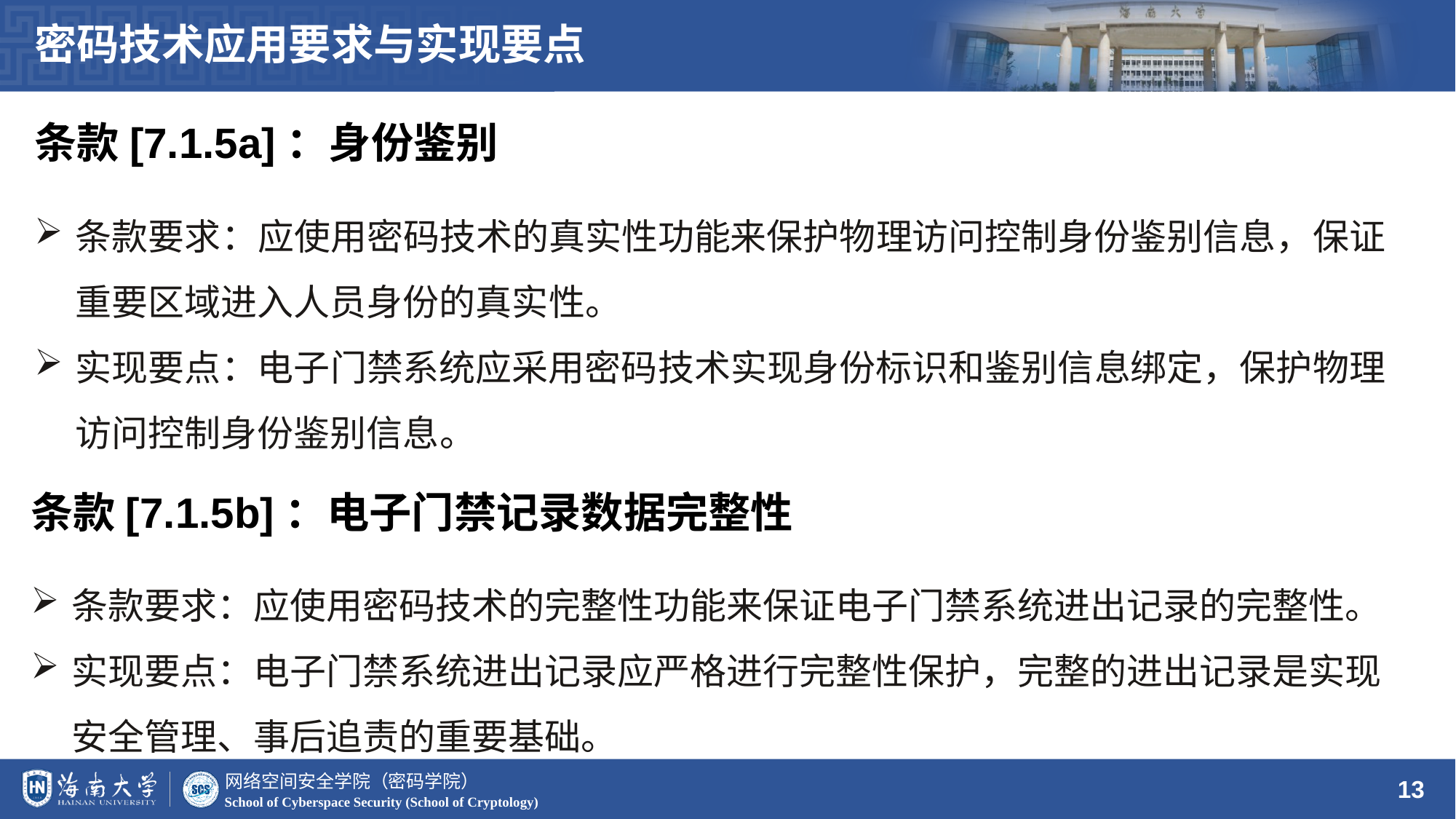

密码技术应用要求与实现要点
条款[7.1.5a]：身份鉴别
条款要求：应使用密码技术的真实性功能来保护物理访问控制身份鉴别信息，保证重要区域进入人员身份的真实性。
实现要点：电子门禁系统应采用密码技术实现身份标识和鉴别信息绑定，保护物理访问控制身份鉴别信息。

条款[7.1.5b]：电子门禁记录数据完整性
条款要求：应使用密码技术的完整性功能来保证电子门禁系统进出记录的完整性。
实现要点：电子门禁系统进出记录应严格进行完整性保护，完整的进出记录是实现安全管理、事后追责的重要基础。
13